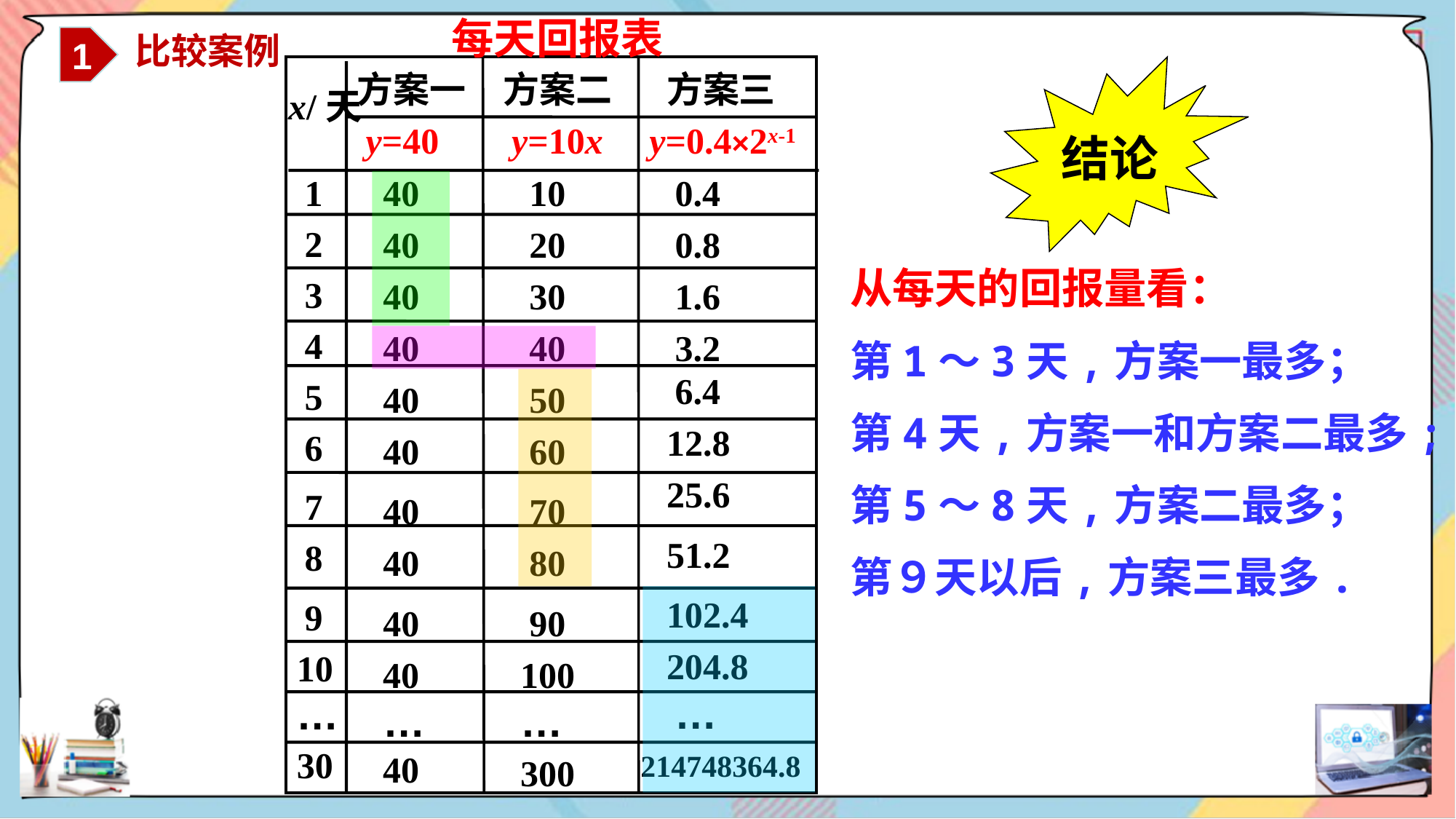

每天回报表
1
 比较案例
结论

方案一
方案二
方案三
x/天
y=40
y=10x
y=0.4×2x-1

1
2
3
4
5
6
7
8
9
10
…
30
40
40
40
40
40
40
40
40
40
40
…
40
10
20
30
40
50
60
70
80
90
100
…
300
0.4

0.8
从每天的回报量看：
第1～3天,方案一最多；
第4天,方案一和方案二最多;
第5～8天,方案二最多；
第９天以后,方案三最多.

1.6
3.2

6.4
12.8
25.6
51.2
102.4
204.8
…
214748364.8